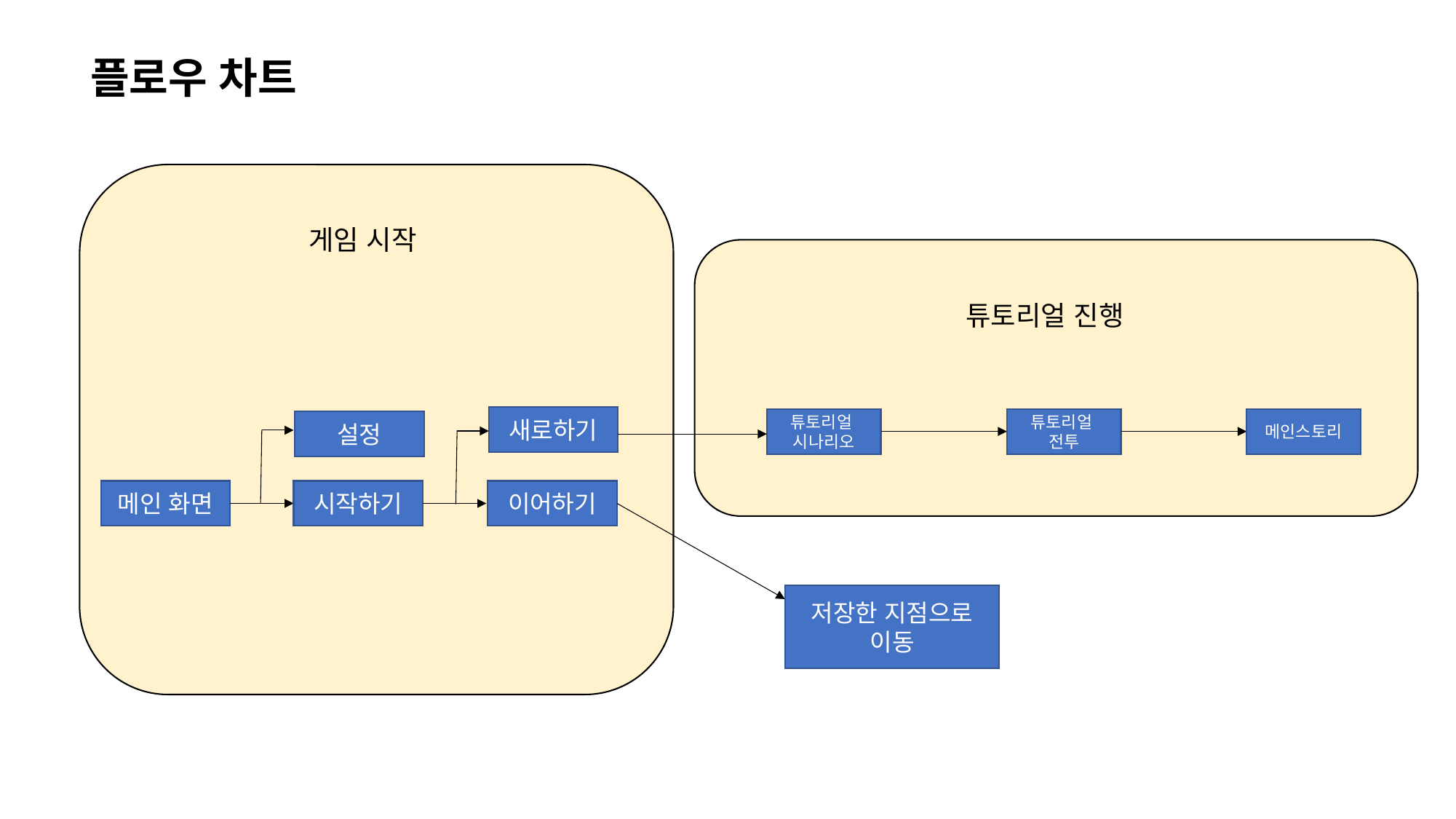

플로우 차트

게임 시작

튜토리얼 진행
튜토리얼
전투
메인스토리
튜토리얼
시나리오
새로하기
설정
시작하기
이어하기
메인 화면
저장한 지점으로 이동